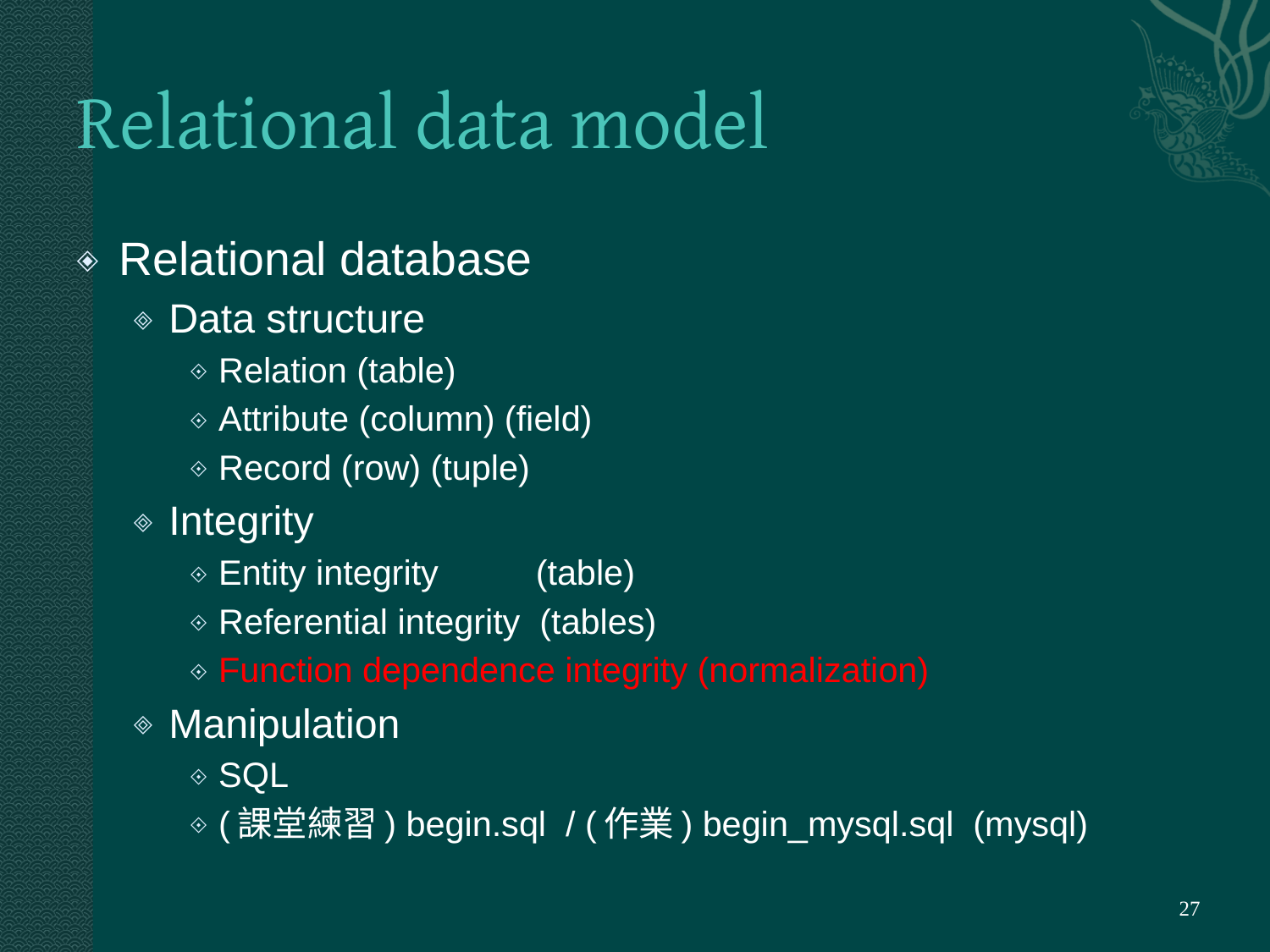

# Relational data model
Relational database
Data structure
Relation (table)
Attribute (column) (field)
Record (row) (tuple)
Integrity
Entity integrity          (table)
Referential integrity  (tables)
Function dependence integrity (normalization)
Manipulation
SQL
(課堂練習) begin.sql  / (作業) begin_mysql.sql  (mysql)

27